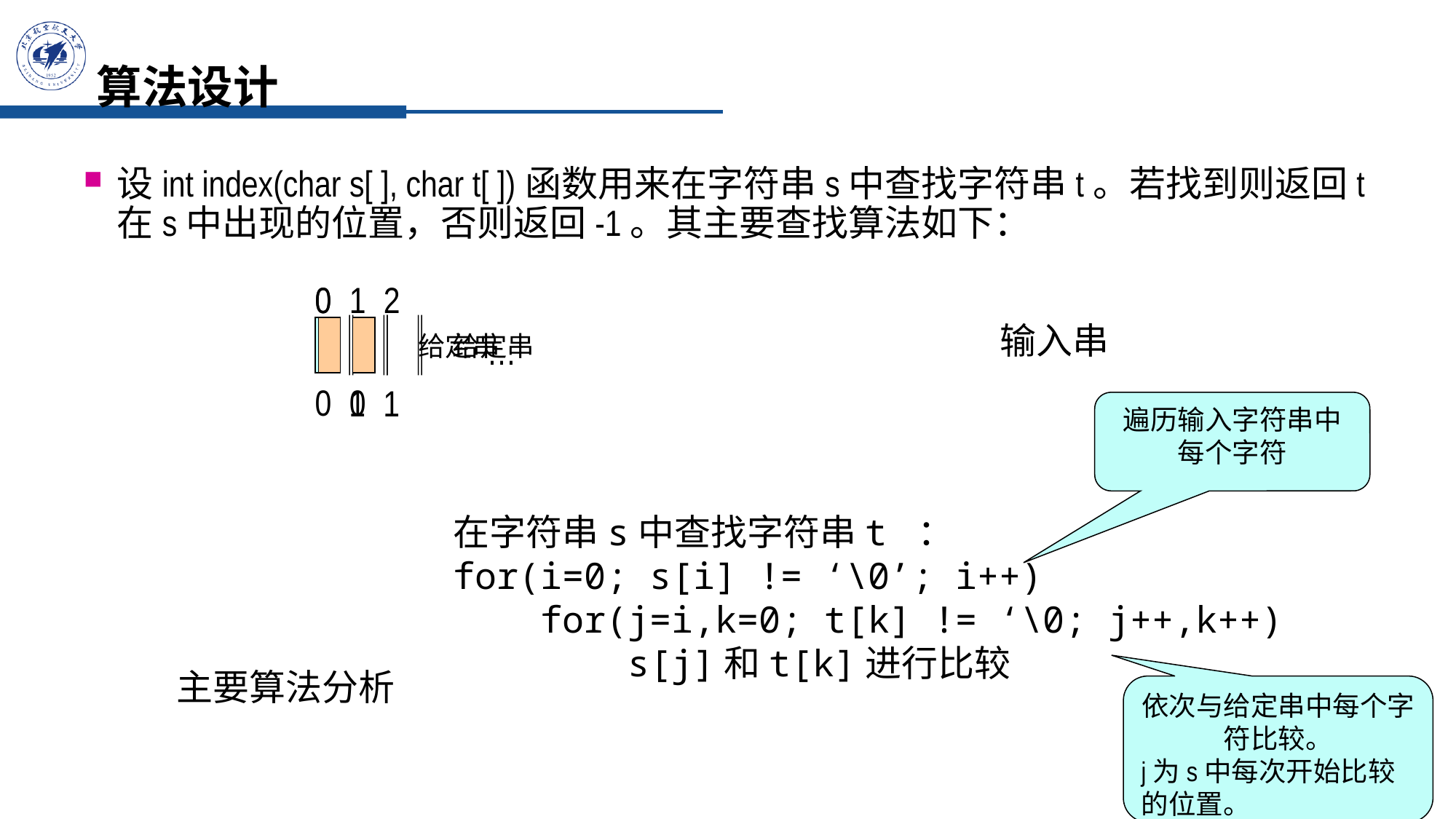

# 算法设计
设int index(char s[ ], char t[ ])函数用来在字符串s中查找字符串t。若找到则返回t在s中出现的位置，否则返回-1。其主要查找算法如下：
0
1
2

…
0
输入串

0
1
给定串

0
1
给定串
遍历输入字符串中每个字符
在字符串s中查找字符串t ：
for(i=0; s[i] != ‘\0’; i++)
    for(j=i,k=0; t[k] != ‘\0; j++,k++)
        s[j]和t[k]进行比较
主要算法分析
依次与给定串中每个字符比较。
j为s中每次开始比较的位置。